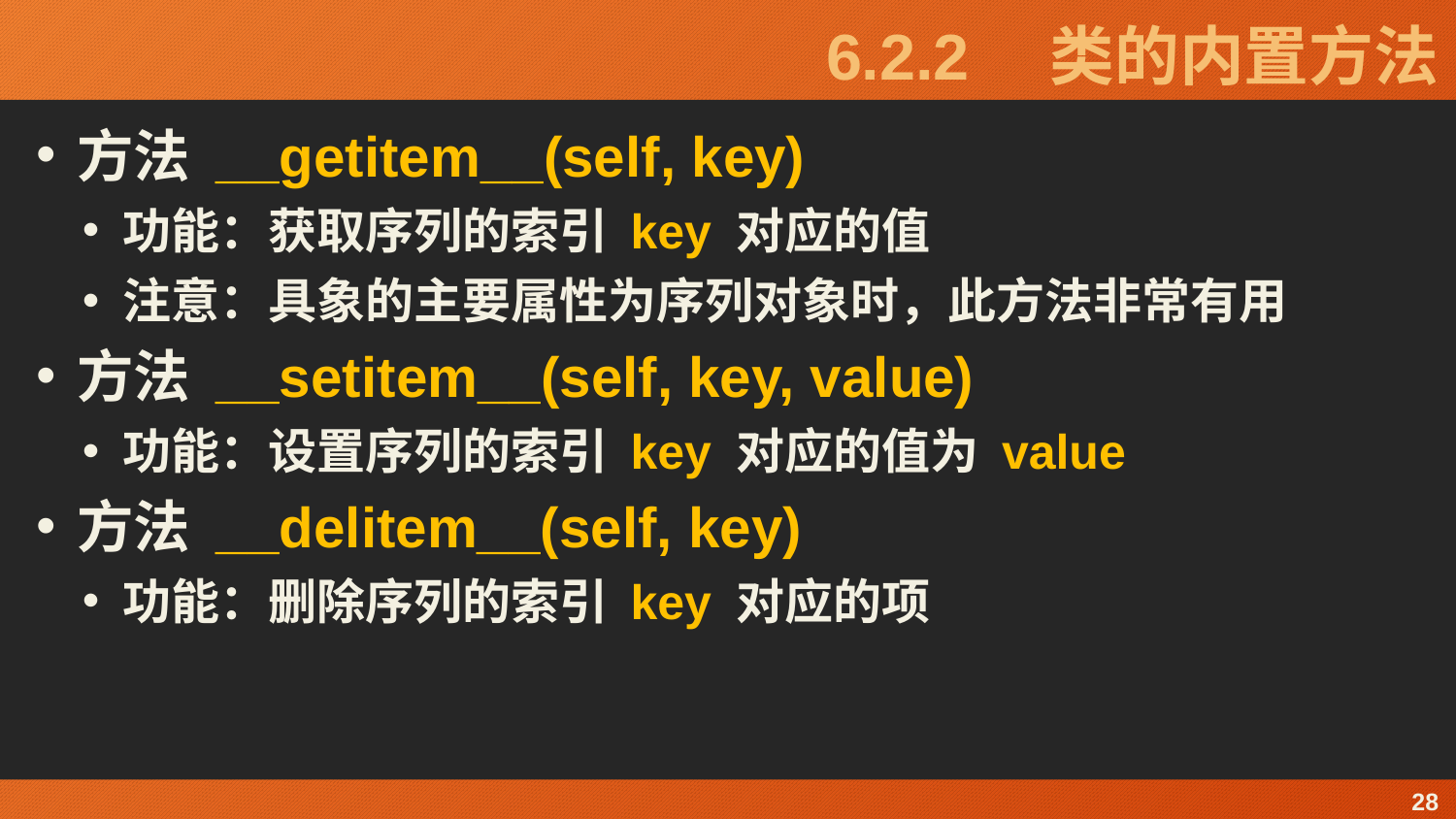

# 6.2.2　类的内置方法
方法 __getitem__(self, key)
功能：获取序列的索引 key 对应的值
注意：具象的主要属性为序列对象时，此方法非常有用
方法 __setitem__(self, key, value)
功能：设置序列的索引 key 对应的值为 value
方法 __delitem__(self, key)
功能：删除序列的索引 key 对应的项
28